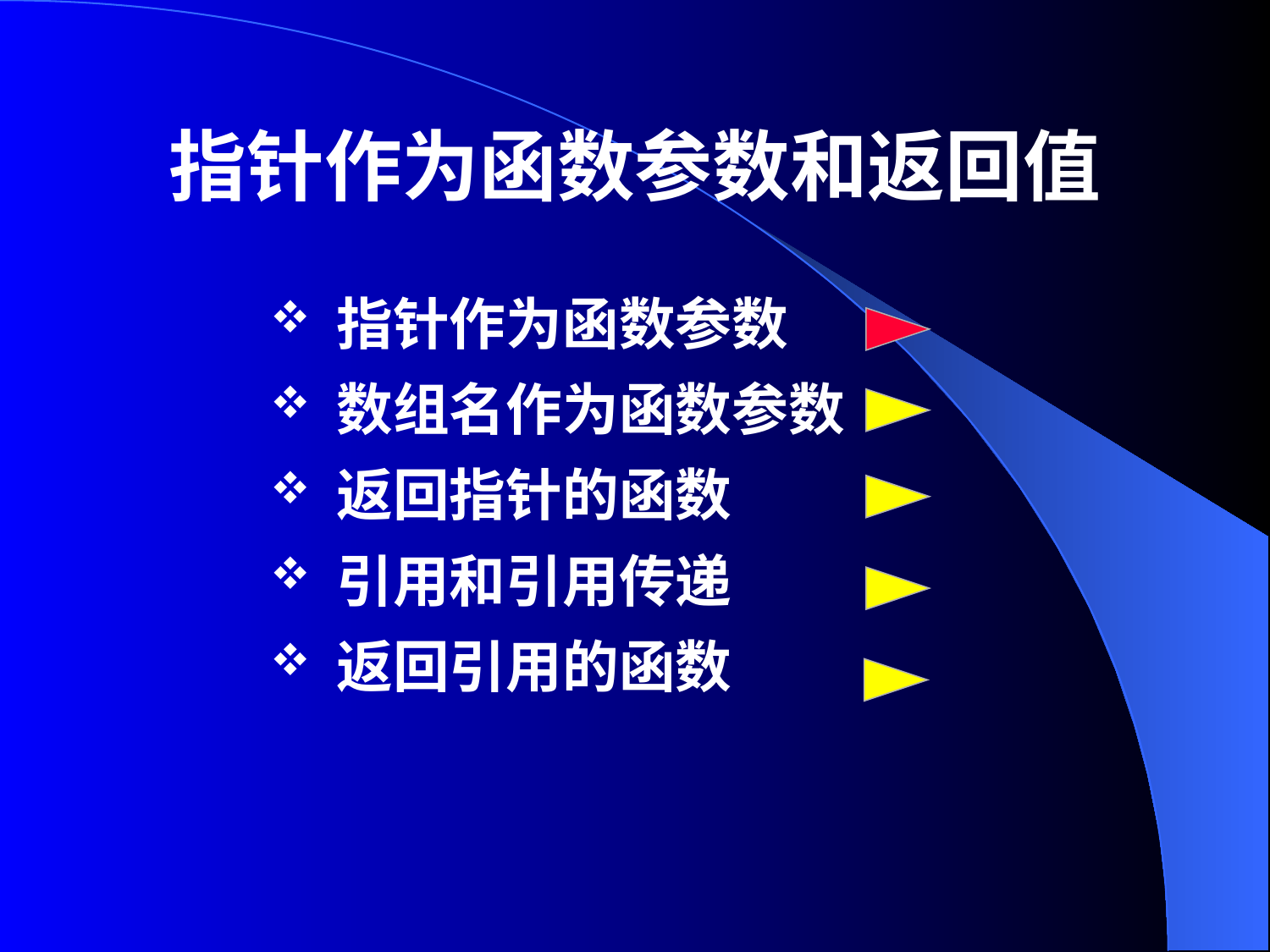

# 指针作为函数参数和返回值
指针作为函数参数
数组名作为函数参数
返回指针的函数
引用和引用传递
返回引用的函数